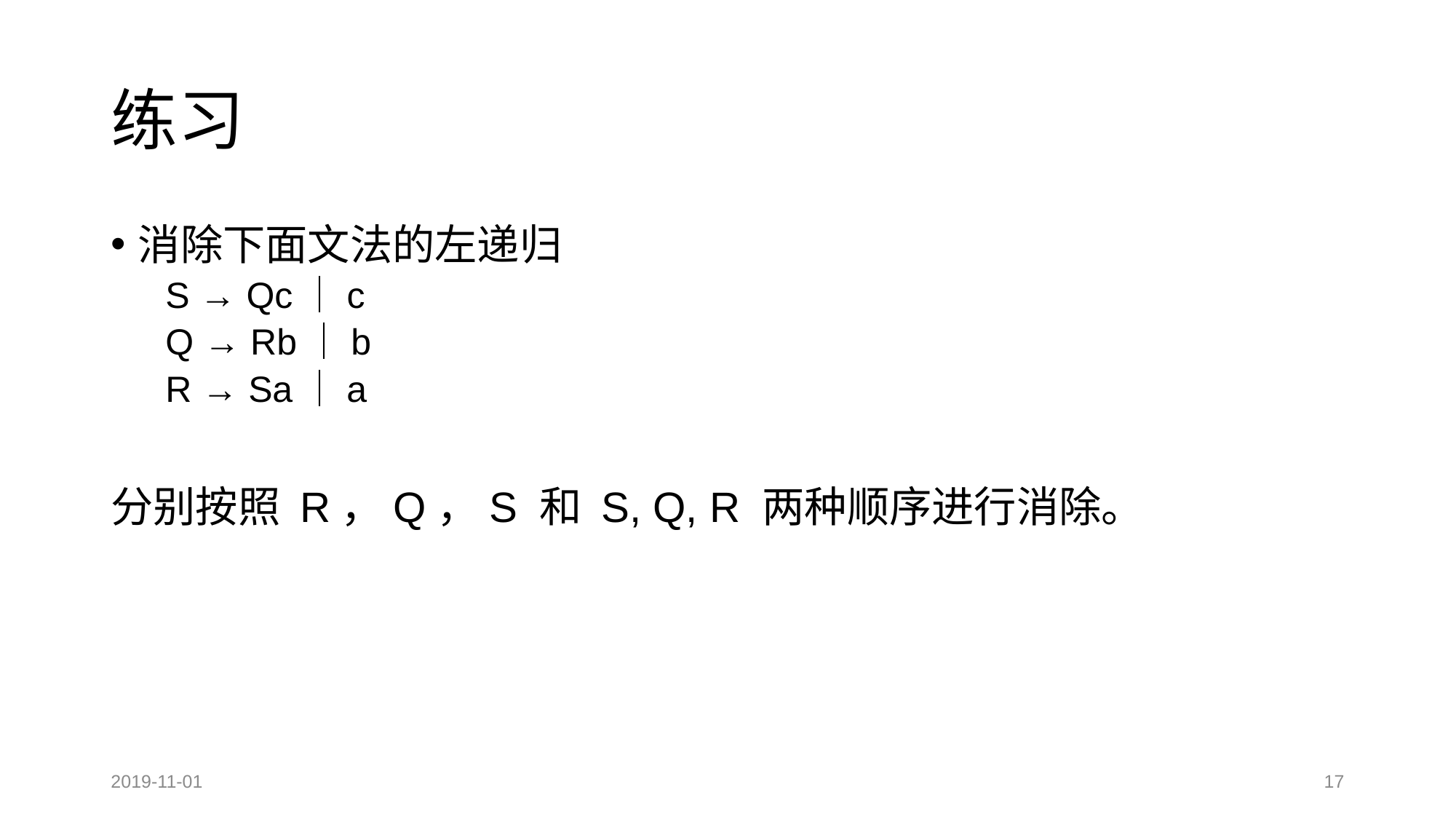

# 练习
消除下面文法的左递归
S → Qc｜c
Q → Rb｜b
R → Sa｜a

分别按照 R，Q，S 和 S, Q, R 两种顺序进行消除。

2019-11-01
17